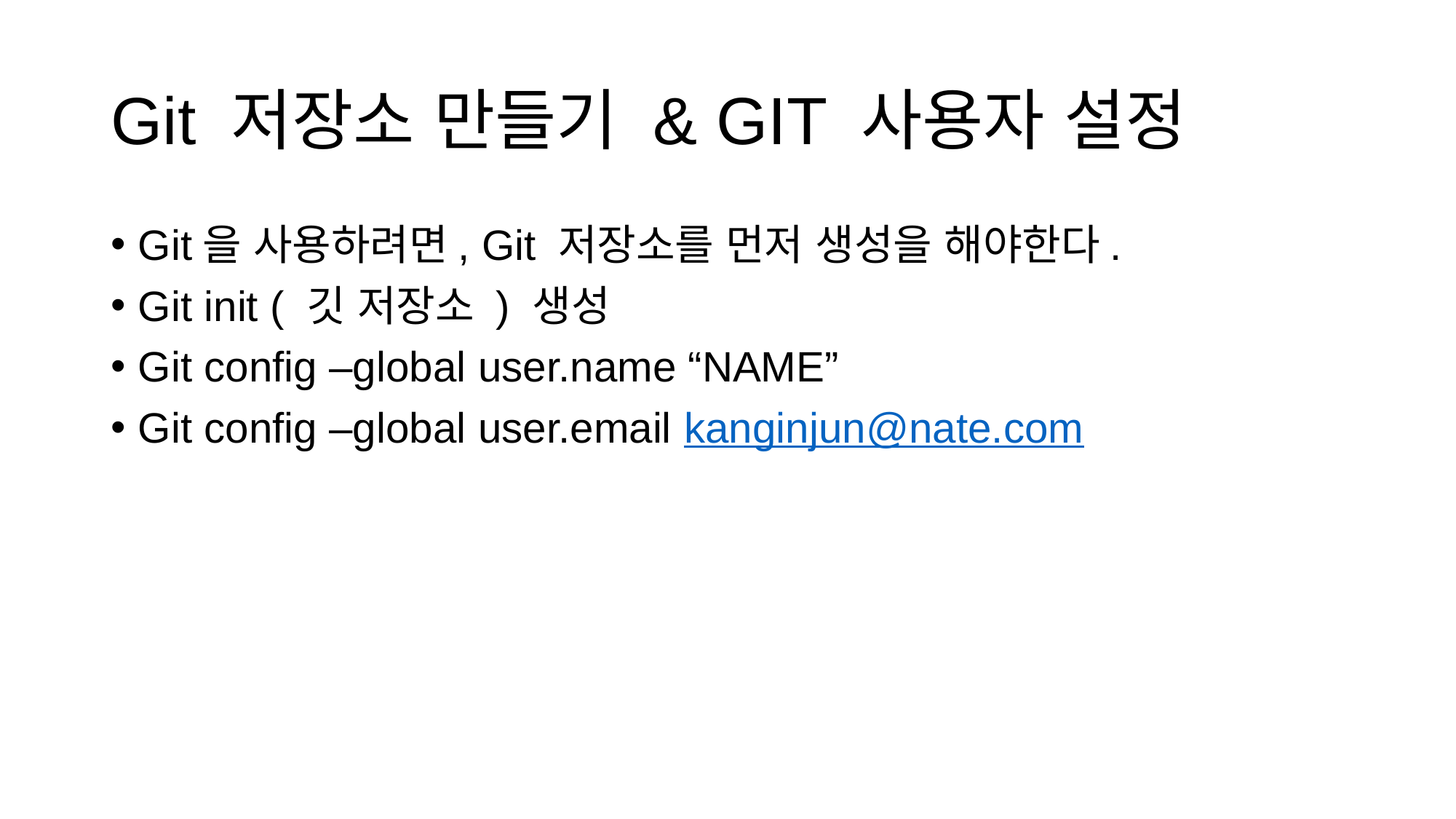

# Git 저장소 만들기 & GIT 사용자 설정
Git을 사용하려면, Git 저장소를 먼저 생성을 해야한다.
Git init ( 깃 저장소 ) 생성
Git config –global user.name “NAME”
Git config –global user.email kanginjun@nate.com